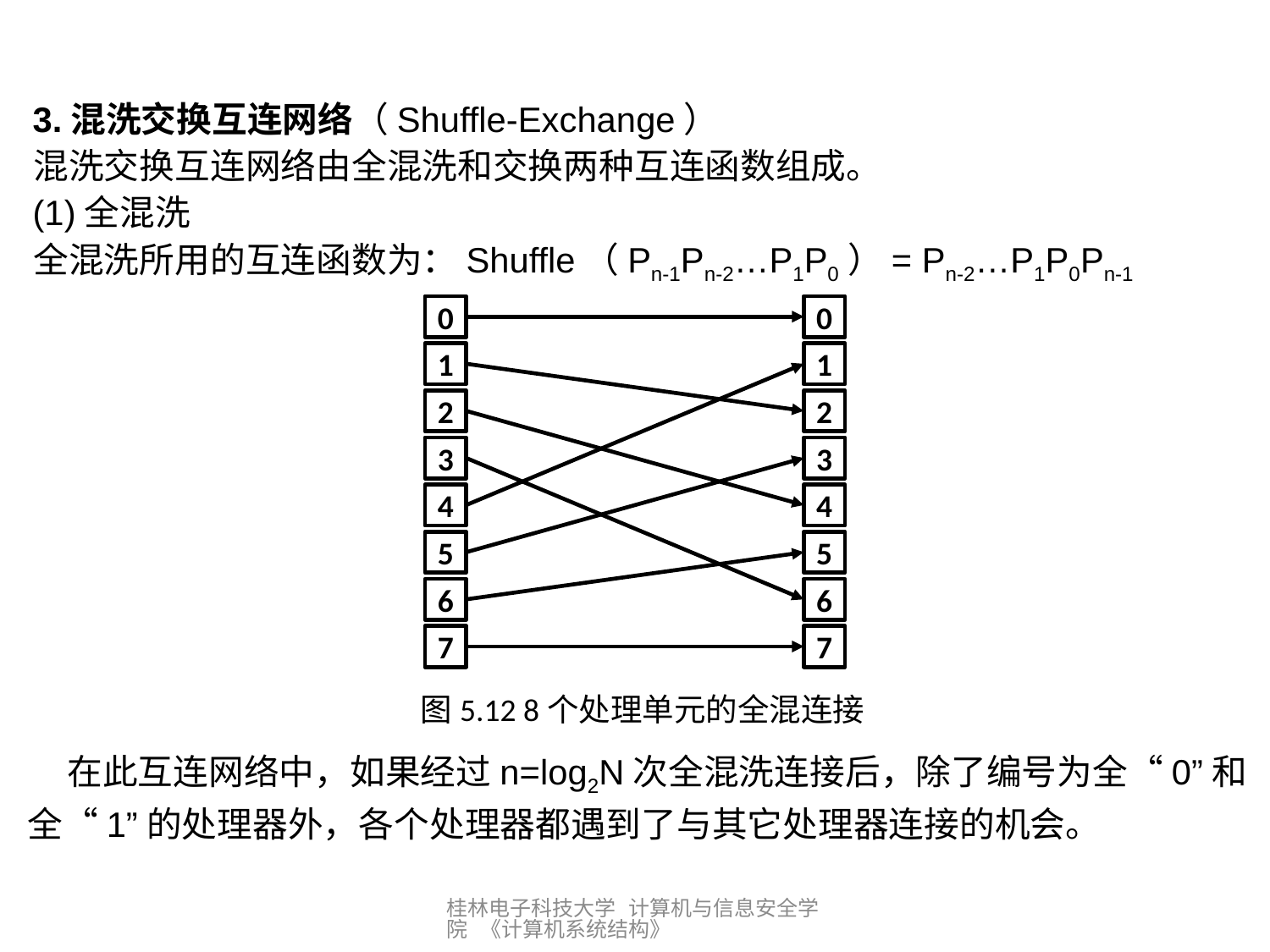

桂林电子科技大学  计算机与信息安全学院  《计算机系统结构》
    3.混洗交换互连网络（Shuffle-Exchange）
    混洗交换互连网络由全混洗和交换两种互连函数组成。
    (1)全混洗
    全混洗所用的互连函数为：Shuffle（Pn-1Pn-2…P1P0）= Pn-2…P1P0Pn-1
0
0
1
1
2
2
3
3
4
4
5
5
6
6
7
7
图5.12 8个处理单元的全混连接
    在此互连网络中，如果经过n=log2N次全混洗连接后，除了编号为全“0”和全“1”的处理器外，各个处理器都遇到了与其它处理器连接的机会。
50